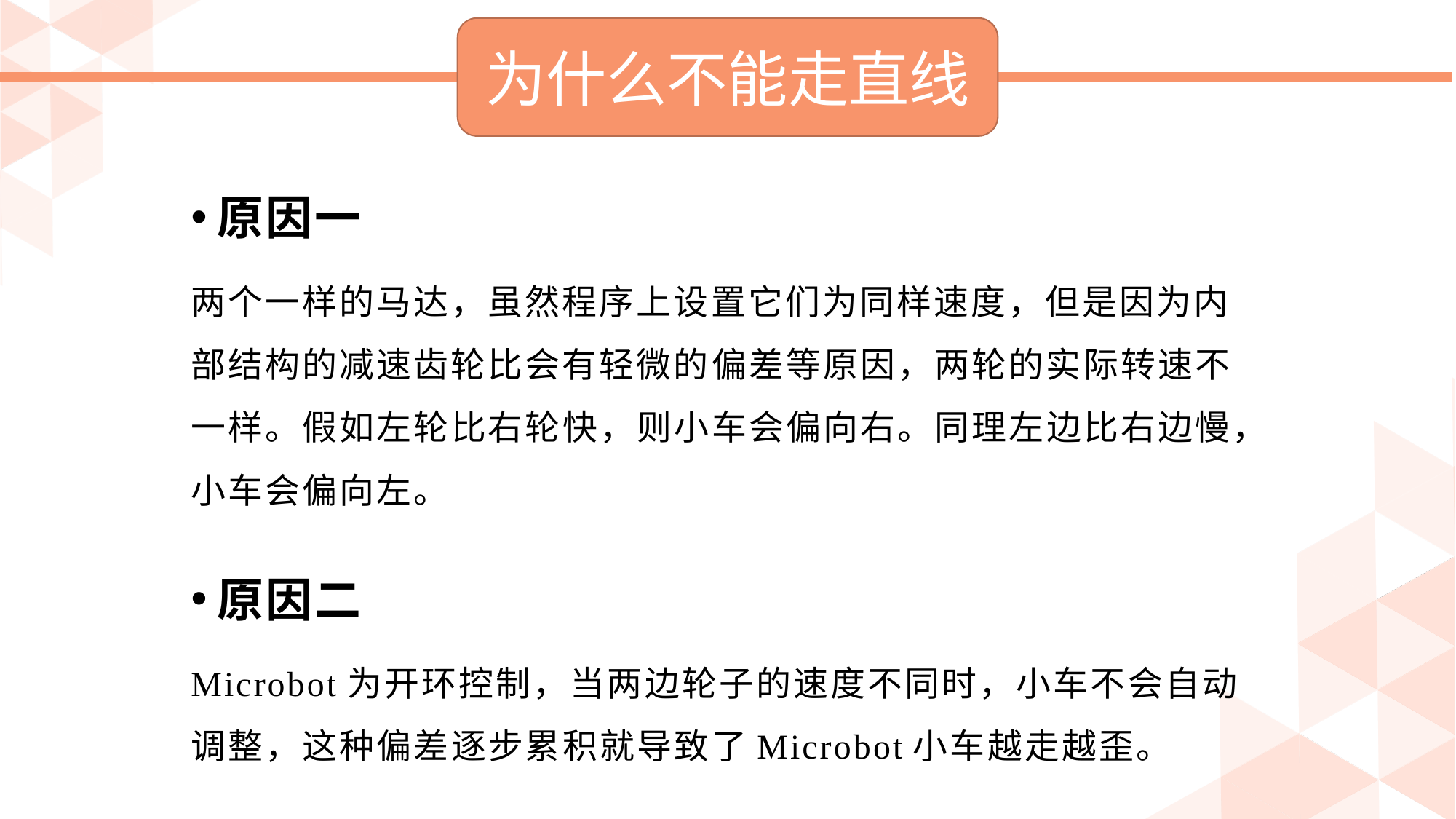

为什么不能走直线
原因一
两个一样的马达，虽然程序上设置它们为同样速度，但是因为内部结构的减速齿轮比会有轻微的偏差等原因，两轮的实际转速不一样。假如左轮比右轮快，则小车会偏向右。同理左边比右边慢，小车会偏向左。
原因二
Microbot为开环控制，当两边轮子的速度不同时，小车不会自动调整，这种偏差逐步累积就导致了Microbot小车越走越歪。